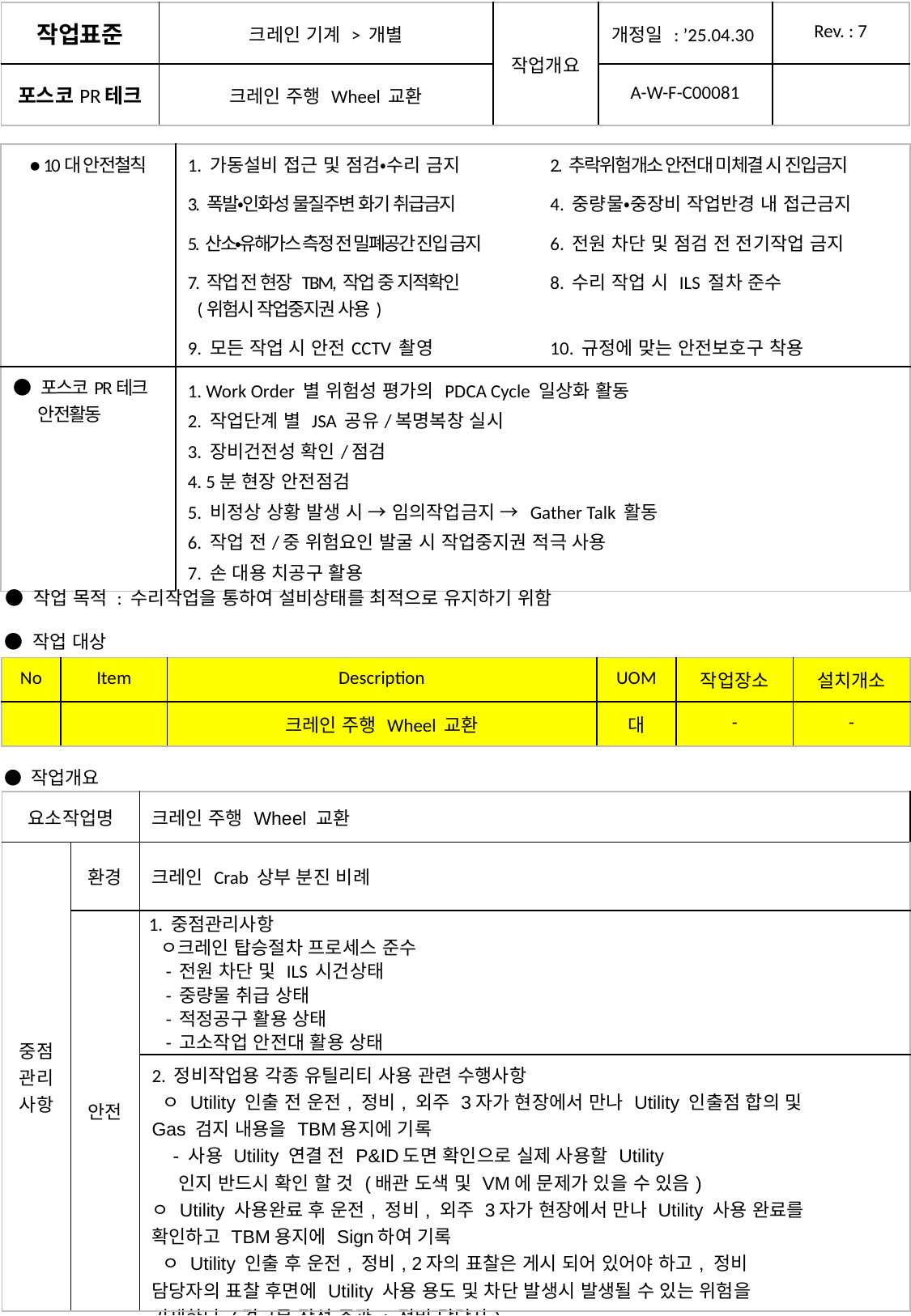

| ● 10대 안전철칙 | 1. 가동설비 접근 및 점검•수리 금지 | 2. 추락위험개소 안전대 미체결 시 진입금지 |
| --- | --- | --- |
|  | 3. 폭발•인화성 물질주변 화기 취급금지 | 4. 중량물•중장비 작업반경 내 접근금지 |
|  | 5. 산소•유해가스 측정 전 밀폐공간 진입 금지 | 6. 전원 차단 및 점검 전 전기작업 금지 |
|  | 7. 작업 전 현장 TBM, 작업 중 지적확인 (위험시 작업중지권 사용) | 8. 수리 작업 시 ILS 절차 준수 |
|  | 9. 모든 작업 시 안전CCTV 촬영 | 10. 규정에 맞는 안전보호구 착용 |
| ● 포스코PR테크 안전활동 | 1. Work Order 별 위험성 평가의 PDCA Cycle 일상화 활동 2. 작업단계 별 JSA 공유/복명복창 실시 3. 장비건전성 확인/점검 4. 5분 현장 안전점검 5. 비정상 상황 발생 시 → 임의작업금지 → Gather Talk 활동 6. 작업 전/중 위험요인 발굴 시 작업중지권 적극 사용 7. 손 대용 치공구 활용 |  |
● 작업 목적 : 수리작업을 통하여 설비상태를 최적으로 유지하기 위함
● 작업 대상
| No | Item | Description | UOM | 작업장소 | 설치개소 |
| --- | --- | --- | --- | --- | --- |
|  |  | 크레인 주행 Wheel 교환 | 대 | - | - |
● 작업개요
| 요소작업명 |  | 크레인 주행 Wheel 교환 |
| --- | --- | --- |
| 중점 관리 사항 | 환경 | 크레인 Crab 상부 분진 비례 |
|  | 안전 | 1. 중점관리사항 ㅇ크레인 탑승절차 프로세스 준수 - 전원 차단 및 ILS 시건상태 - 중량물 취급 상태 - 적정공구 활용 상태 - 고소작업 안전대 활용 상태 |
|  |  | 2. 정비작업용 각종 유틸리티 사용 관련 수행사항 ㅇ Utility 인출 전 운전, 정비, 외주 3자가 현장에서 만나 Utility 인출점 합의 및 Gas 검지 내용을 TBM용지에 기록 - 사용 Utility 연결 전 P&ID도면 확인으로 실제 사용할 Utility 인지 반드시 확인 할 것 (배관 도색 및 VM에 문제가 있을 수 있음) ㅇ Utility 사용완료 후 운전, 정비, 외주 3자가 현장에서 만나 Utility 사용 완료를 확인하고 TBM용지에 Sign하여 기록 ㅇ Utility 인출 후 운전, 정비, 2자의 표찰은 게시 되어 있어야 하고, 정비 담당자의 표찰 후면에 Utility 사용 용도 및 차단 발생시 발생될 수 있는 위험을 기재한다 (경고문 작성 주관 : 정비 담당자) ㅇ Utility 관련 V/V 조작은 운전측에 조작의뢰하며 작업수행자는 V/V조작금지 |